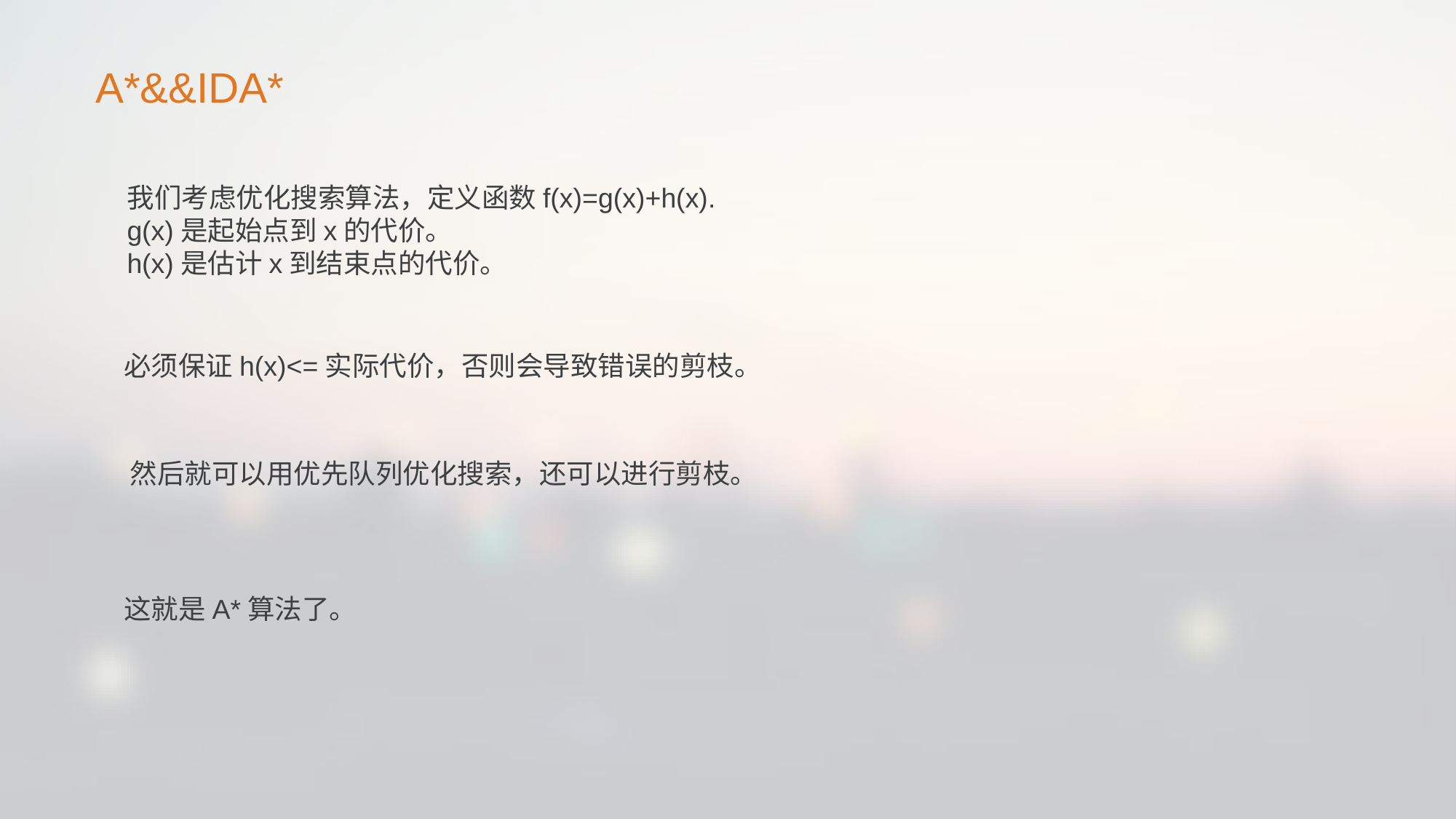

A*&&IDA*
我们考虑优化搜索算法，定义函数f(x)=g(x)+h(x).
g(x)是起始点到x的代价。
h(x)是估计x到结束点的代价。
必须保证h(x)<=实际代价，否则会导致错误的剪枝。
然后就可以用优先队列优化搜索，还可以进行剪枝。
这就是A*算法了。